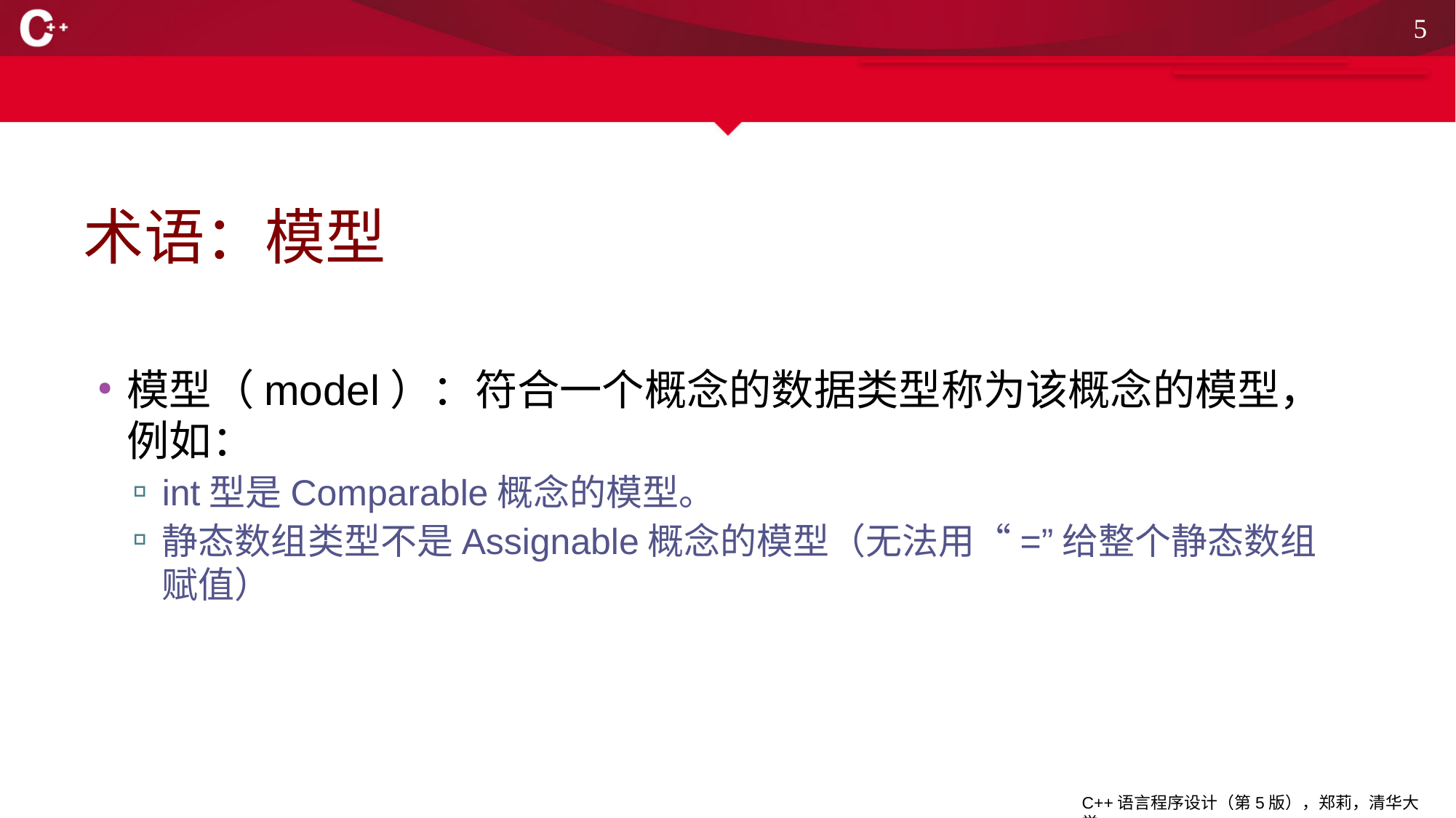

5
# 术语：模型
模型（model）：符合一个概念的数据类型称为该概念的模型，例如：
int型是Comparable概念的模型。
静态数组类型不是Assignable概念的模型（无法用“=”给整个静态数组赋值）